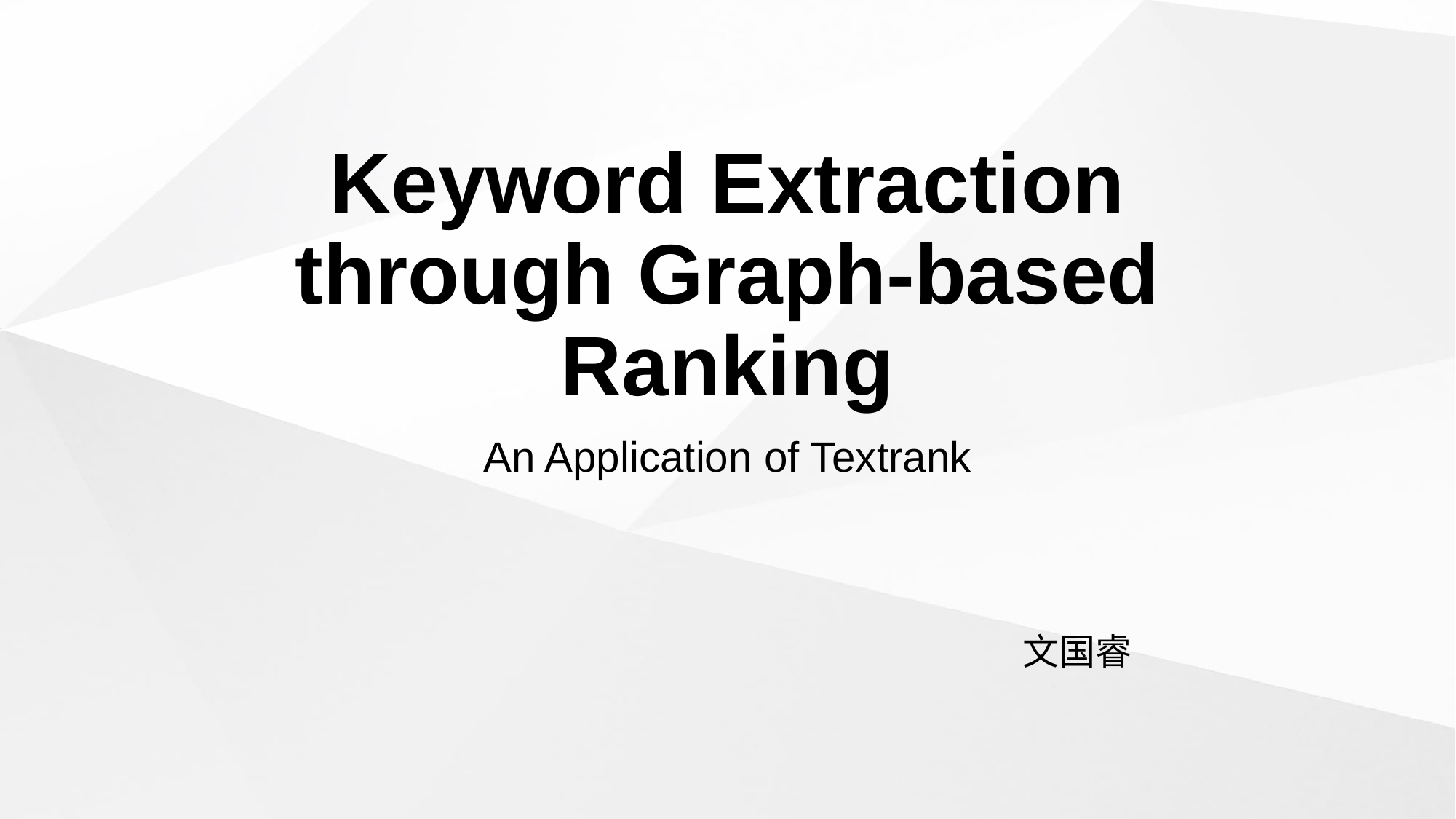

# Keyword Extraction through Graph-based Ranking
An Application of Textrank
文国睿